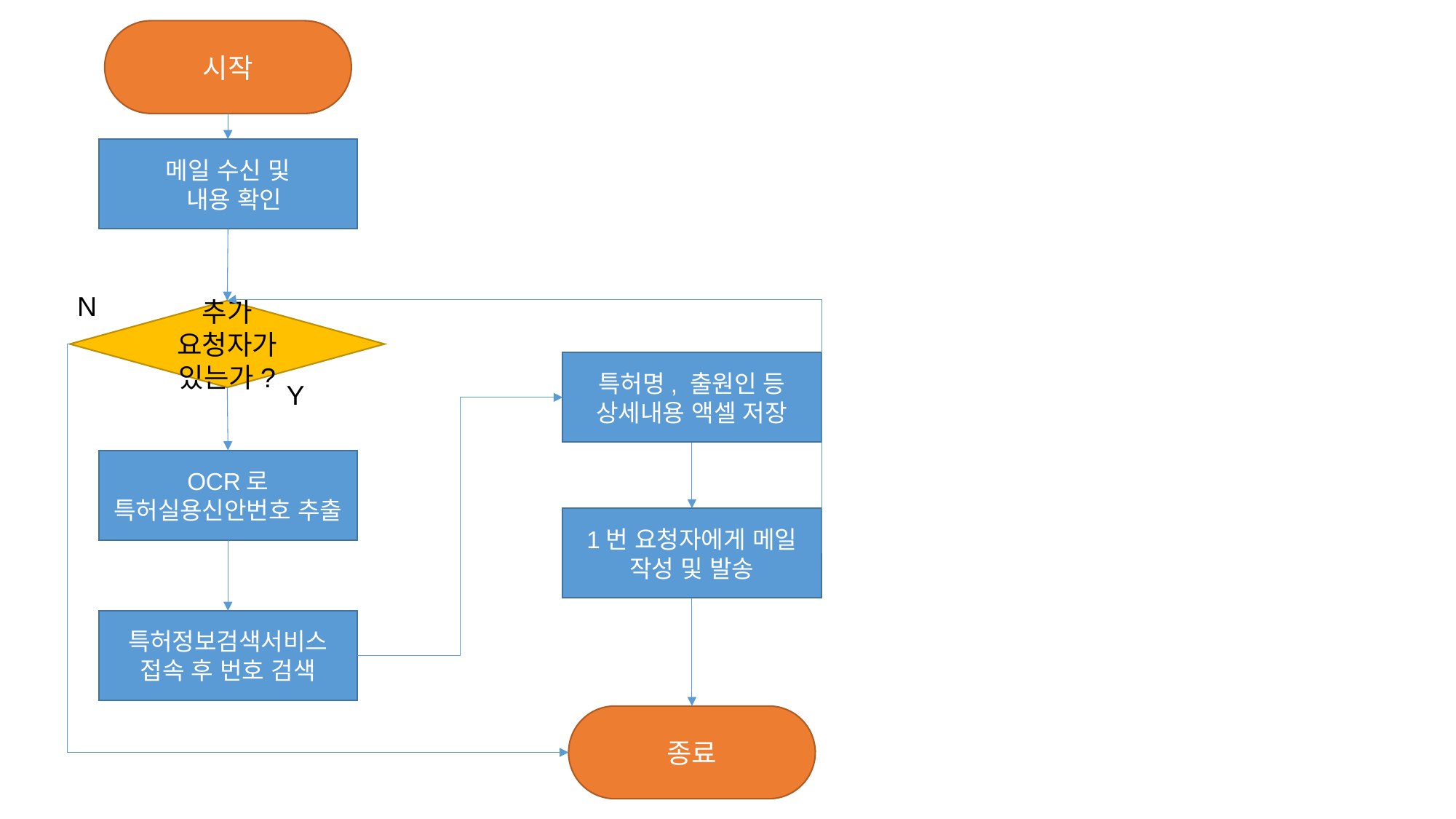

시작
메일 수신 및
 내용 확인
N
추가 요청자가 있는가?
특허명, 출원인 등
상세내용 액셀 저장
Y
OCR로 특허실용신안번호 추출
1번 요청자에게 메일 작성 및 발송
특허정보검색서비스 접속 후 번호 검색
종료